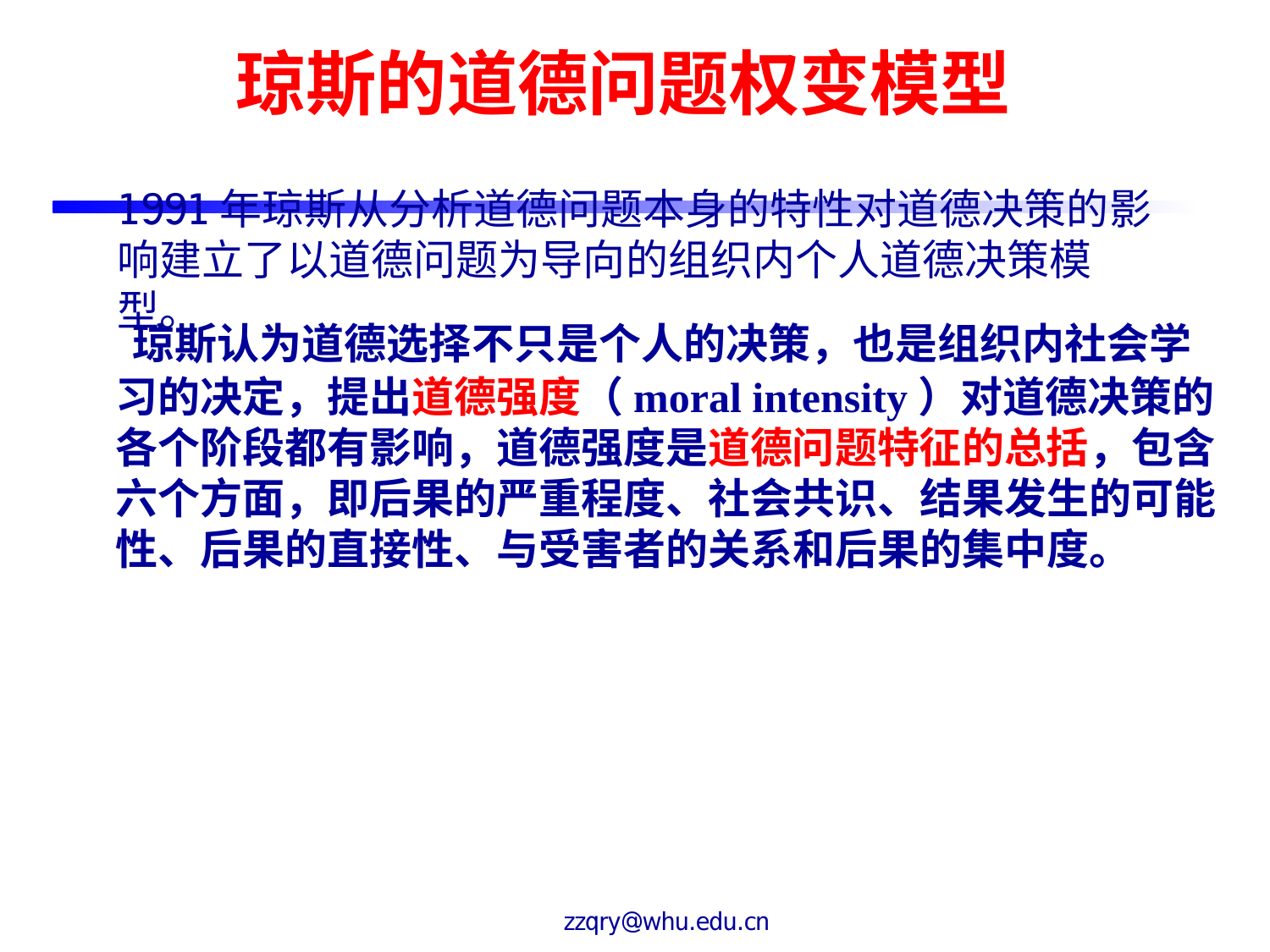

# 琼斯的道德问题权变模型
1991年琼斯从分析道德问题本身的特性对道德决策的影响建立了以道德问题为导向的组织内个人道德决策模型。
    琼斯认为道德选择不只是个人的决策，也是组织内社会学习的决定，提出道德强度（moral intensity）对道德决策的各个阶段都有影响，道德强度是道德问题特征的总括，包含六个方面，即后果的严重程度、社会共识、结果发生的可能性、后果的直接性、与受害者的关系和后果的集中度。

zzqry@whu.edu.cn
3